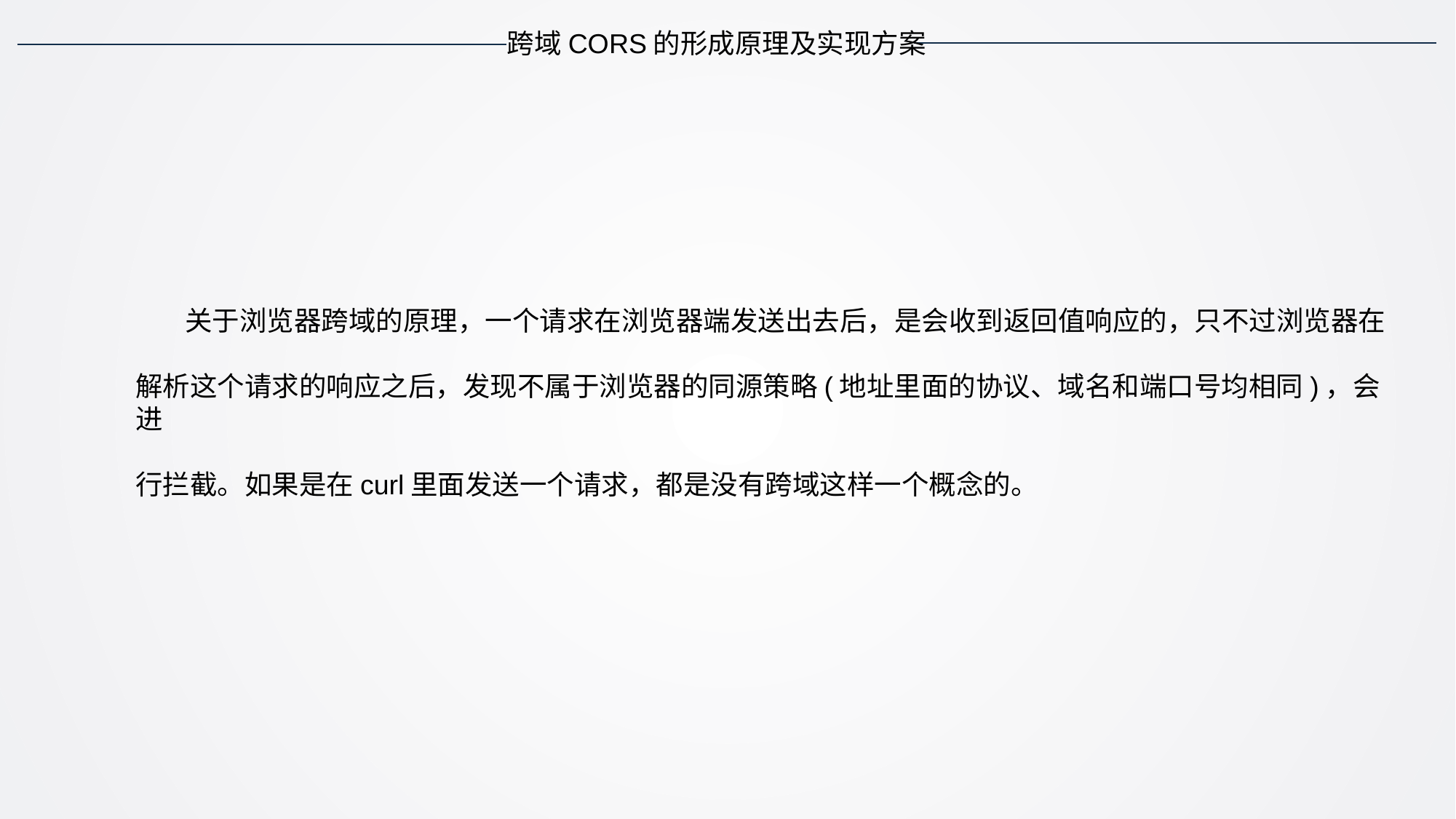

跨域CORS的形成原理及实现方案
       关于浏览器跨域的原理，一个请求在浏览器端发送出去后，是会收到返回值响应的，只不过浏览器在
解析这个请求的响应之后，发现不属于浏览器的同源策略(地址里面的协议、域名和端口号均相同)，会进
行拦截。如果是在curl里面发送一个请求，都是没有跨域这样一个概念的。